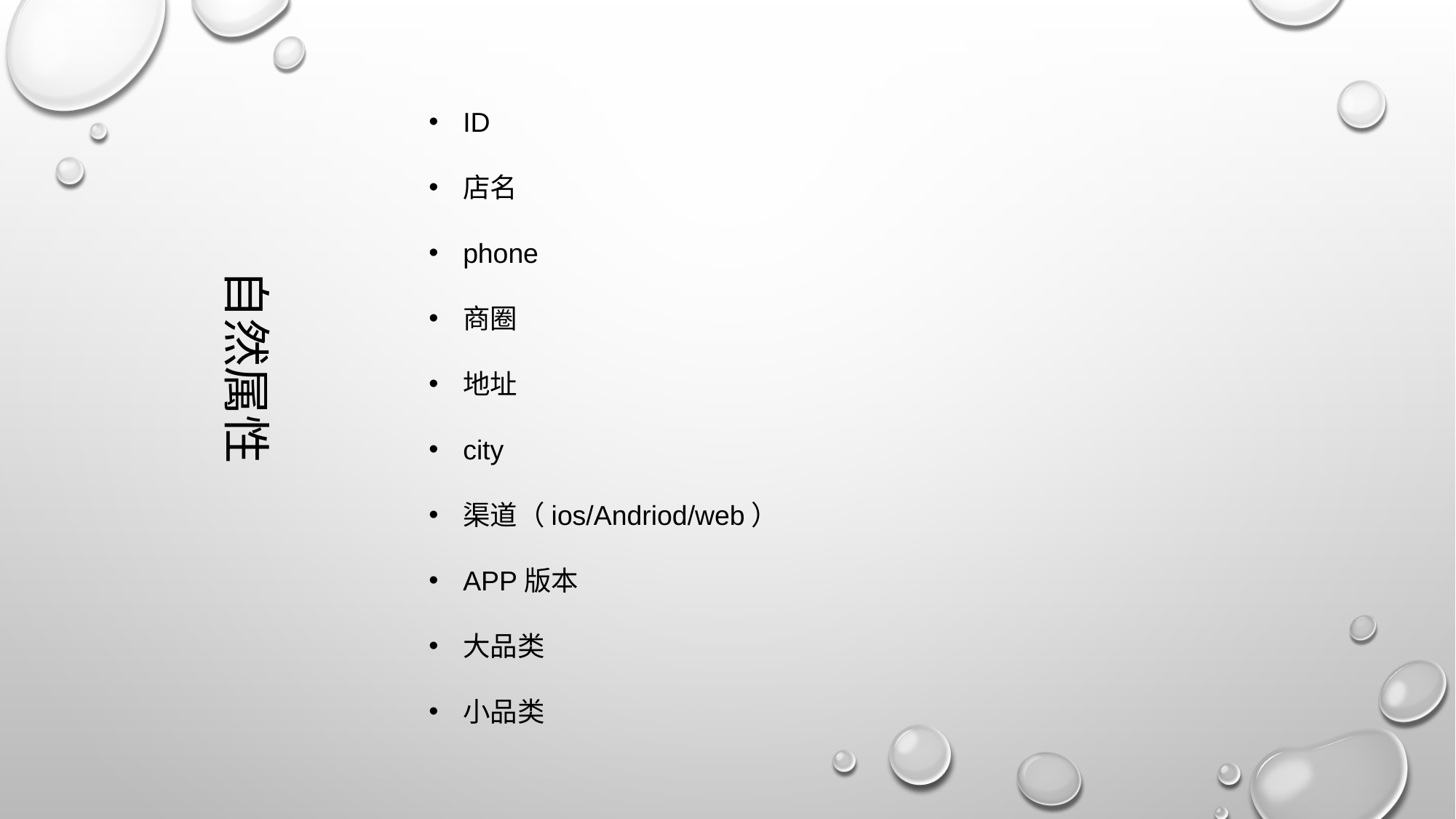

ID

店名

phone

商圈

地址

city

渠道（ios/Andriod/web）

APP版本

大品类

小品类

自然属性